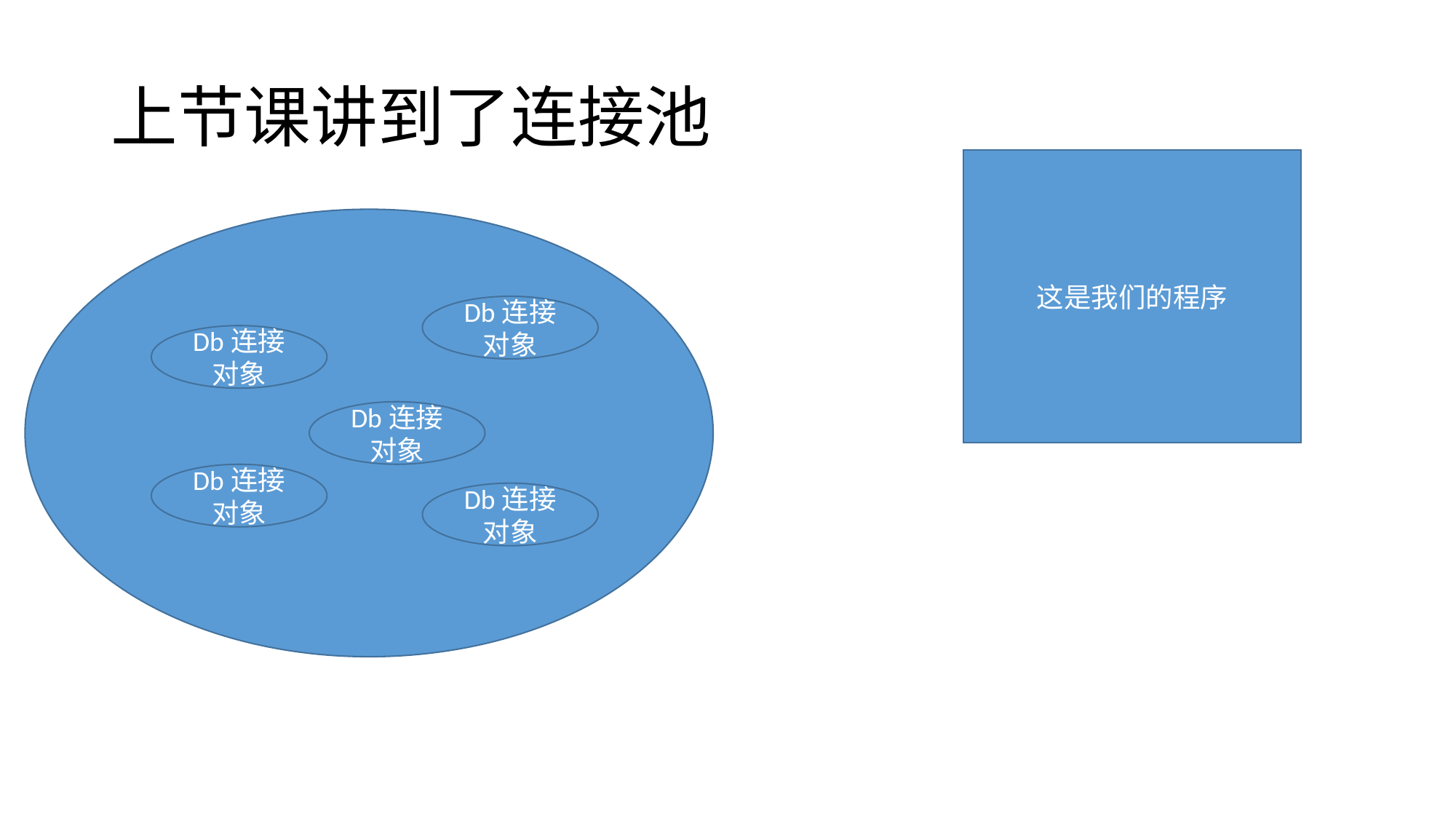

# 上节课讲到了连接池
这是我们的程序

Db连接对象
Db连接对象
Db连接对象
Db连接对象
Db连接对象